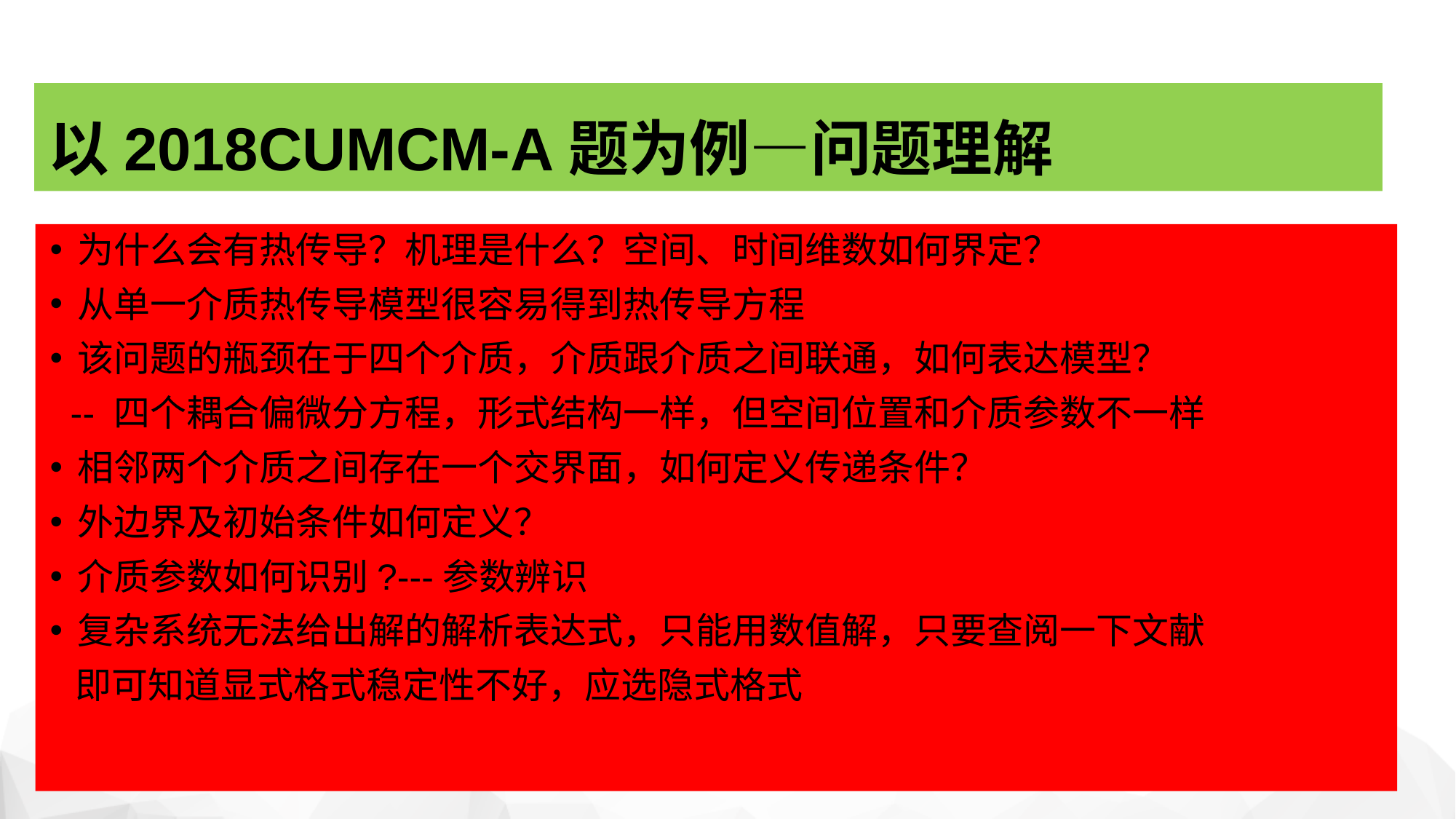

# 以2018CUMCM-A题为例—问题理解
为什么会有热传导？机理是什么？空间、时间维数如何界定？
从单一介质热传导模型很容易得到热传导方程
该问题的瓶颈在于四个介质，介质跟介质之间联通，如何表达模型？
  -- 四个耦合偏微分方程，形式结构一样，但空间位置和介质参数不一样
相邻两个介质之间存在一个交界面，如何定义传递条件？
外边界及初始条件如何定义？
介质参数如何识别?---参数辨识
复杂系统无法给出解的解析表达式，只能用数值解，只要查阅一下文献
  即可知道显式格式稳定性不好，应选隐式格式